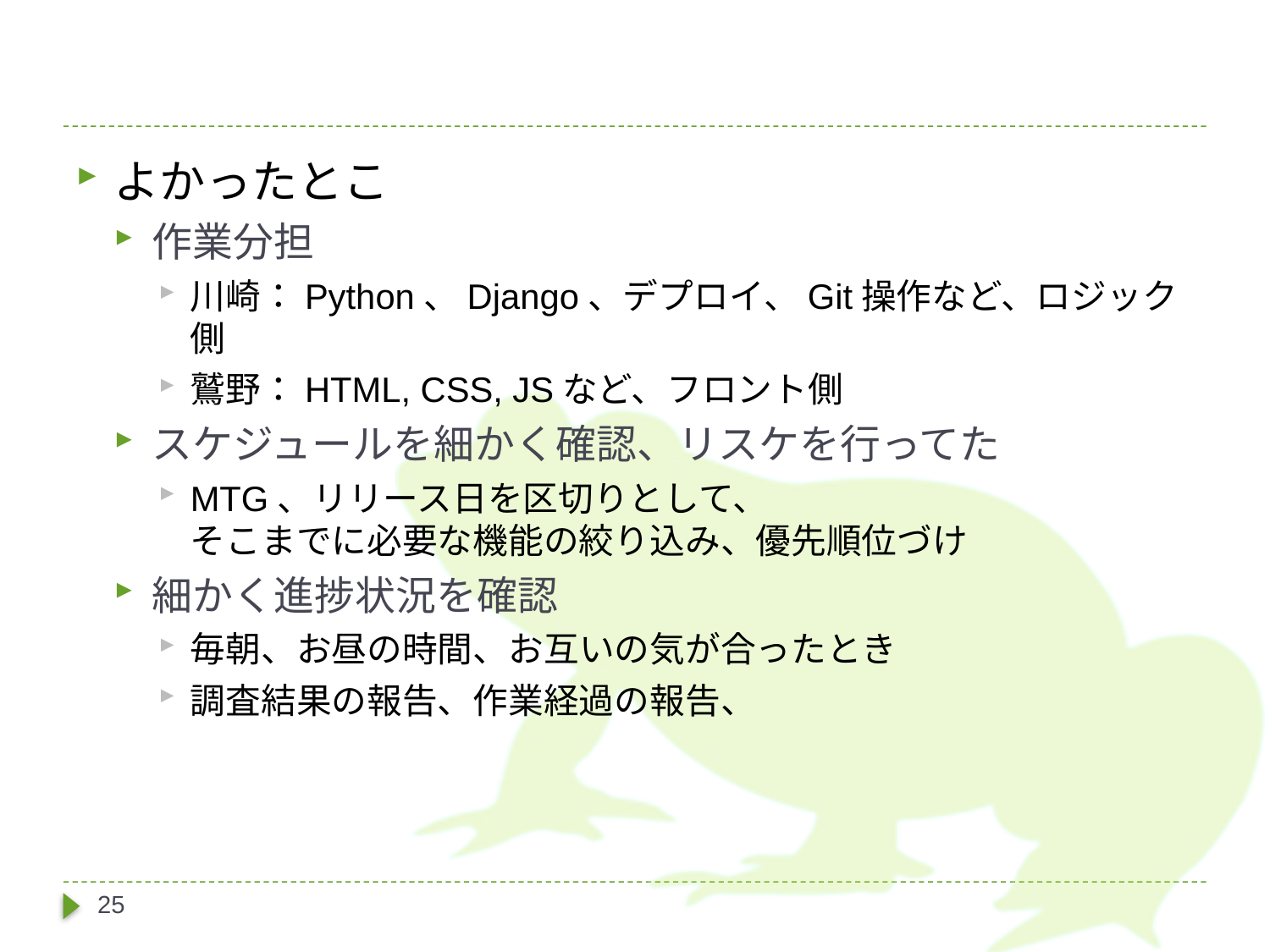

#
よかったとこ
作業分担
川崎：Python、Django、デプロイ、Git操作など、ロジック側
鷲野：HTML, CSS, JSなど、フロント側
スケジュールを細かく確認、リスケを行ってた
MTG、リリース日を区切りとして、
そこまでに必要な機能の絞り込み、優先順位づけ
細かく進捗状況を確認
毎朝、お昼の時間、お互いの気が合ったとき
調査結果の報告、作業経過の報告、

25